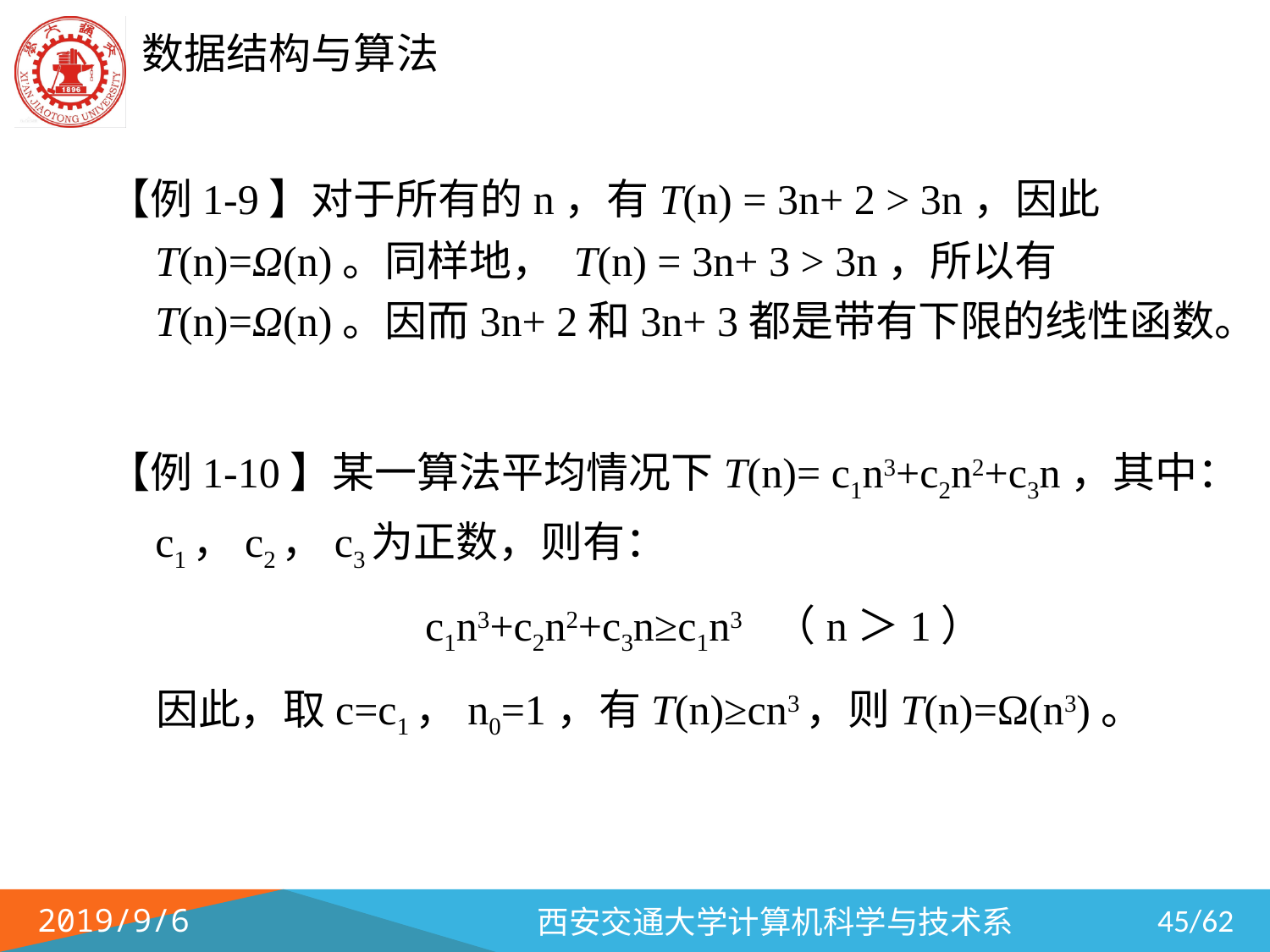

【例1-9】对于所有的n，有T(n) = 3n+ 2 > 3n，因此T(n)=Ω(n)。同样地， T(n) = 3n+ 3 > 3n，所以有T(n)=Ω(n)。因而3n+ 2和3n+ 3都是带有下限的线性函数。

【例1-10】某一算法平均情况下T(n)= c1n3+c2n2+c3n，其中：c1，c2，c3为正数，则有：
                              c1n3+c2n2+c3n≥c1n3  （n＞1）
    因此，取c=c1，n0=1，有T(n)≥cn3，则T(n)=Ω(n3)。